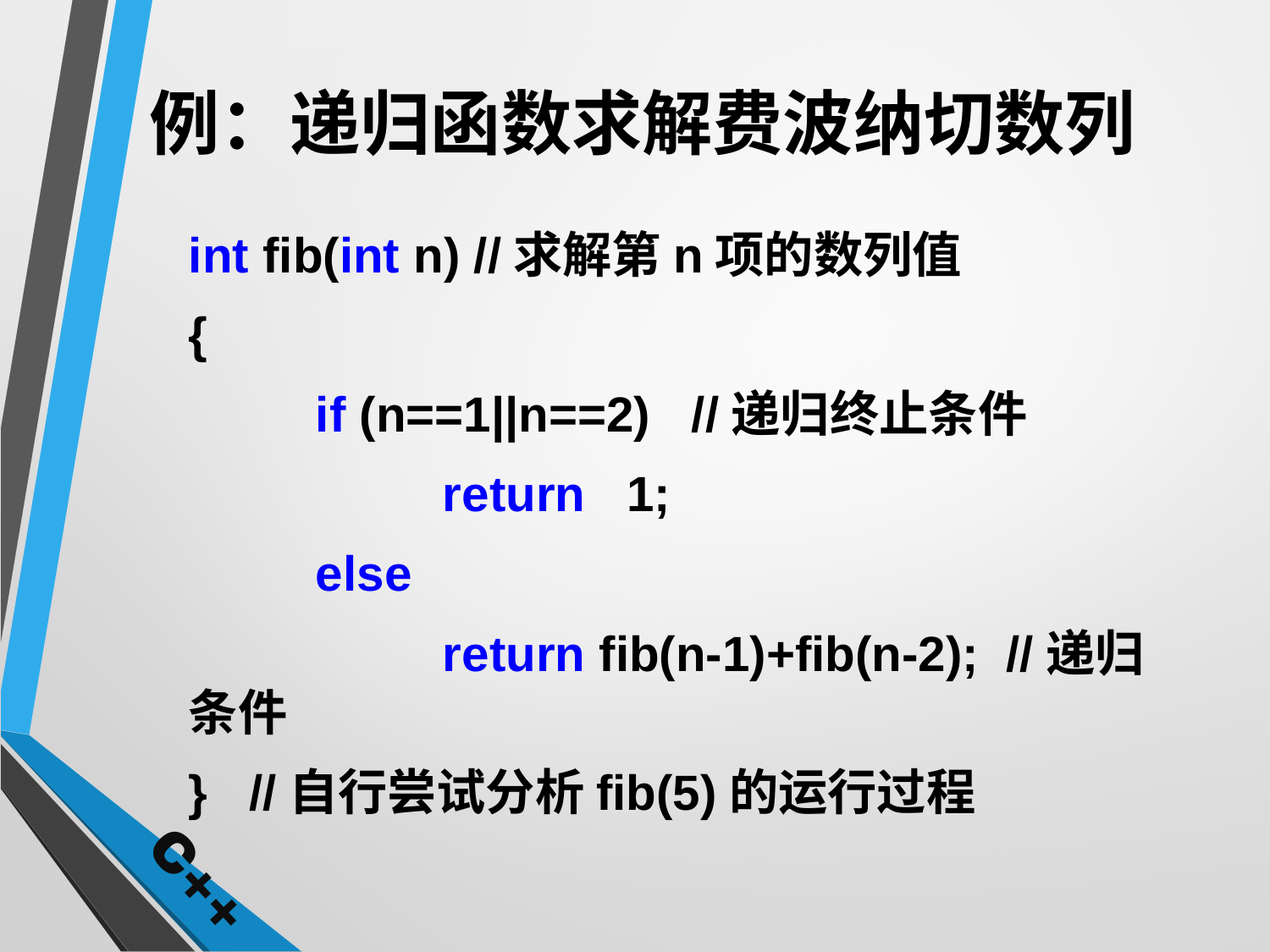

# 例：递归函数求解费波纳切数列
	int fib(int n) //求解第n项的数列值
	{
		if (n==1||n==2)   //递归终止条件
			return   1;
		else
			return fib(n-1)+fib(n-2);  //递归条件
	}   //自行尝试分析fib(5)的运行过程